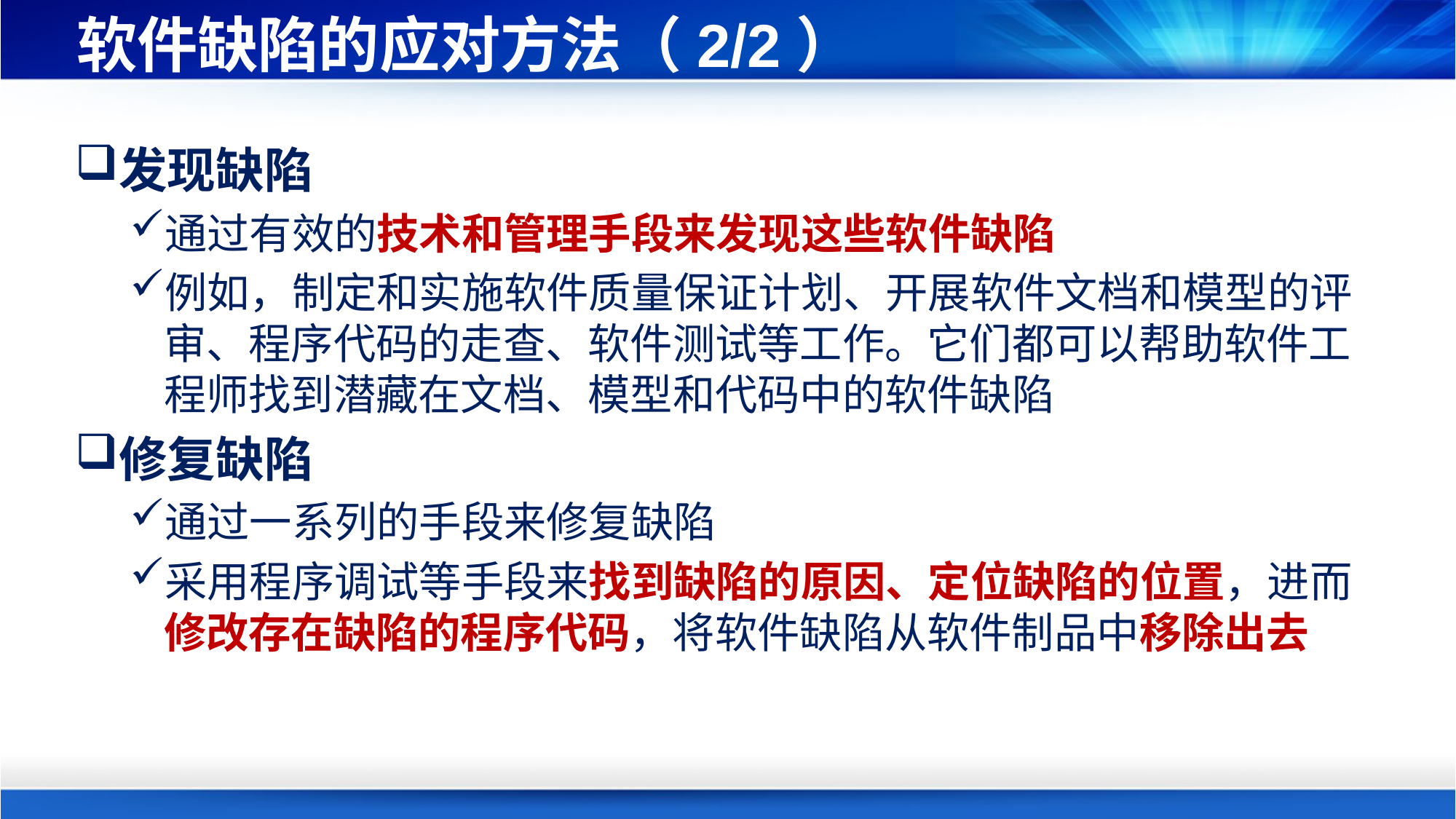

# 软件缺陷的应对方法（2/2）
发现缺陷
通过有效的技术和管理手段来发现这些软件缺陷
例如，制定和实施软件质量保证计划、开展软件文档和模型的评审、程序代码的走查、软件测试等工作。它们都可以帮助软件工程师找到潜藏在文档、模型和代码中的软件缺陷
修复缺陷
通过一系列的手段来修复缺陷
采用程序调试等手段来找到缺陷的原因、定位缺陷的位置，进而修改存在缺陷的程序代码，将软件缺陷从软件制品中移除出去